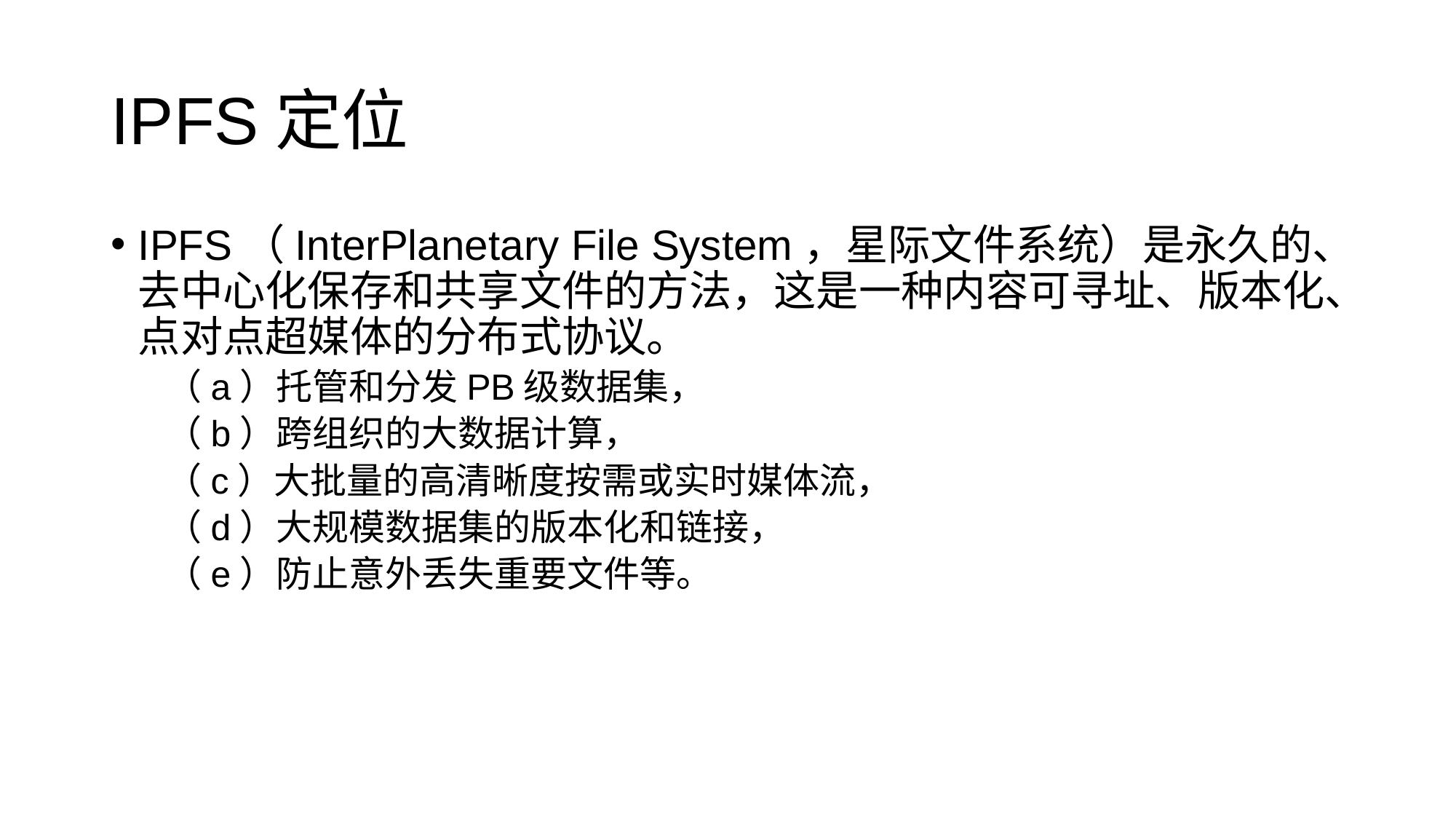

# IPFS定位
IPFS（InterPlanetary File System，星际文件系统）是永久的、去中心化保存和共享文件的方法，这是一种内容可寻址、版本化、点对点超媒体的分布式协议。
（a）托管和分发PB级数据集，
（b）跨组织的大数据计算，
（c）大批量的高清晰度按需或实时媒体流，
（d）大规模数据集的版本化和链接，
（e）防止意外丢失重要文件等。